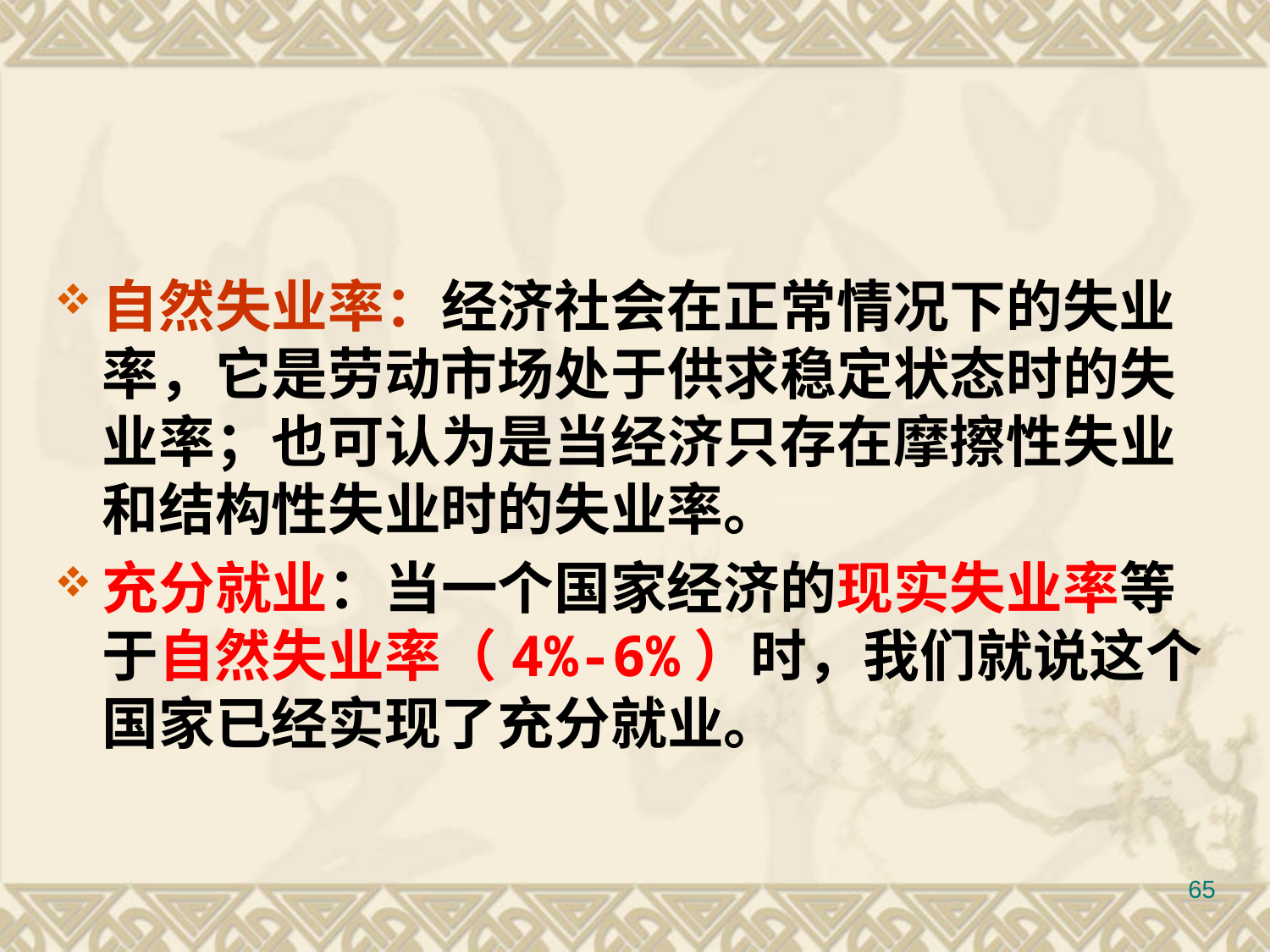

#
自然失业率：经济社会在正常情况下的失业率，它是劳动市场处于供求稳定状态时的失业率；也可认为是当经济只存在摩擦性失业和结构性失业时的失业率。
充分就业：当一个国家经济的现实失业率等于自然失业率（4%-6%）时，我们就说这个国家已经实现了充分就业。
65